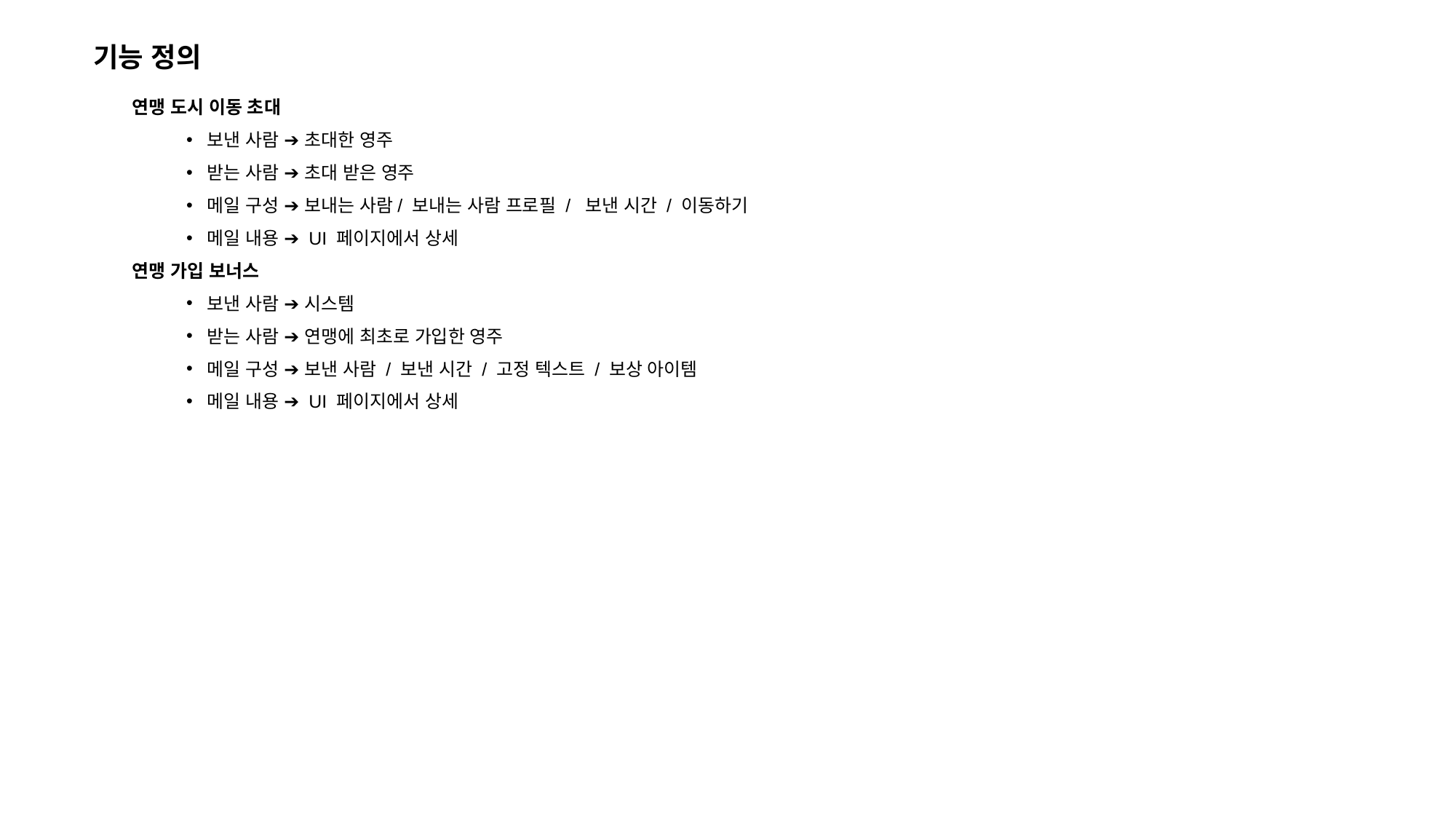

기능 정의
연맹 도시 이동 초대
보낸 사람 ➔ 초대한 영주
받는 사람 ➔ 초대 받은 영주
메일 구성 ➔ 보내는 사람/ 보내는 사람 프로필 /  보낸 시간 / 이동하기
메일 내용 ➔ UI 페이지에서 상세
연맹 가입 보너스
보낸 사람 ➔ 시스템
받는 사람 ➔ 연맹에 최초로 가입한 영주
메일 구성 ➔ 보낸 사람 / 보낸 시간 / 고정 텍스트 / 보상 아이템
메일 내용 ➔ UI 페이지에서 상세